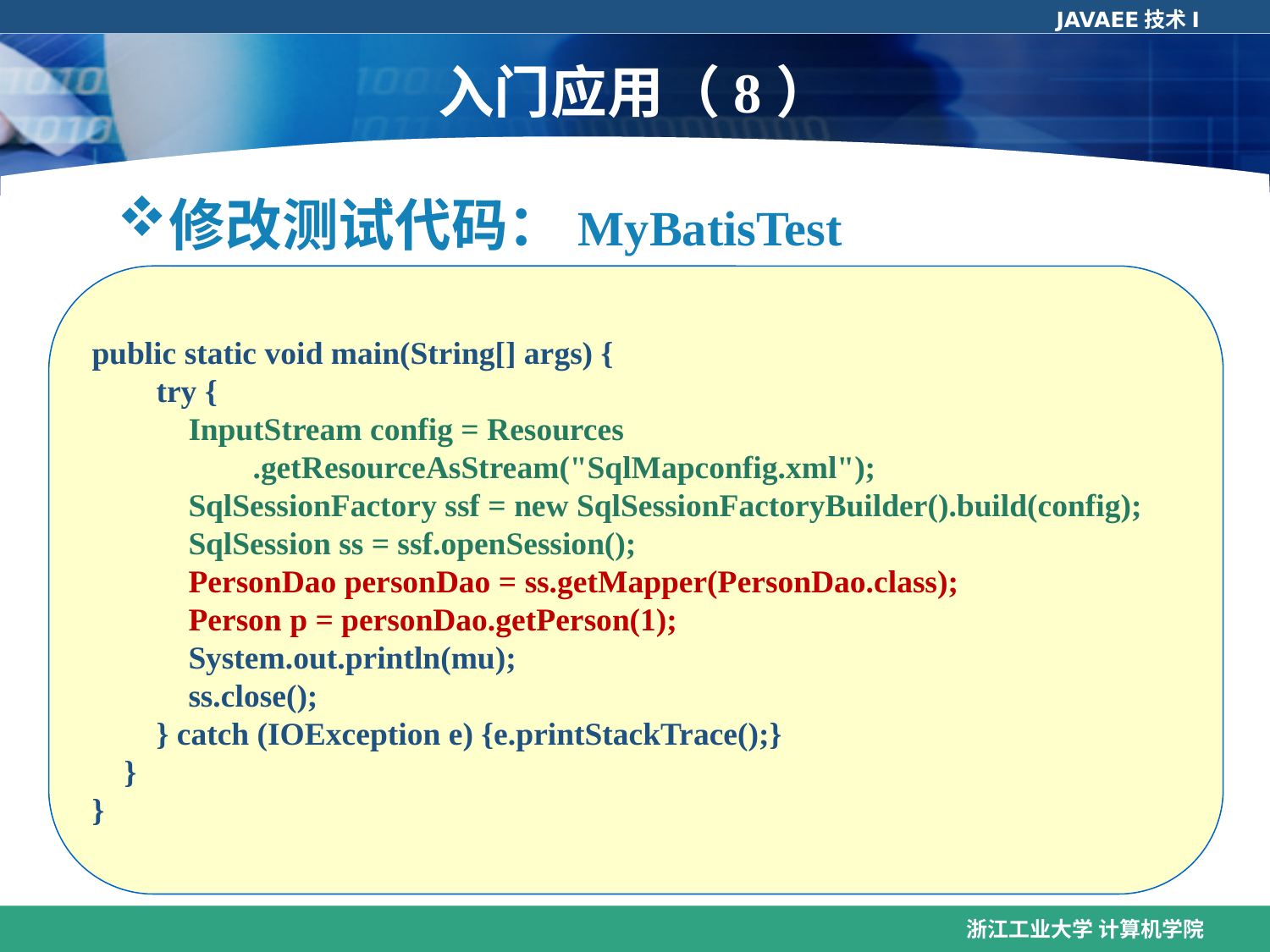

# 入门应用（8）
修改测试代码：MyBatisTest
public static void main(String[] args) {
        try {
            InputStream config = Resources
                    .getResourceAsStream("SqlMapconfig.xml");
            SqlSessionFactory ssf = new SqlSessionFactoryBuilder().build(config);
            SqlSession ss = ssf.openSession();
            PersonDao personDao = ss.getMapper(PersonDao.class);
            Person p = personDao.getPerson(1);
            System.out.println(mu);
            ss.close();
        } catch (IOException e) {e.printStackTrace();}
    }
}